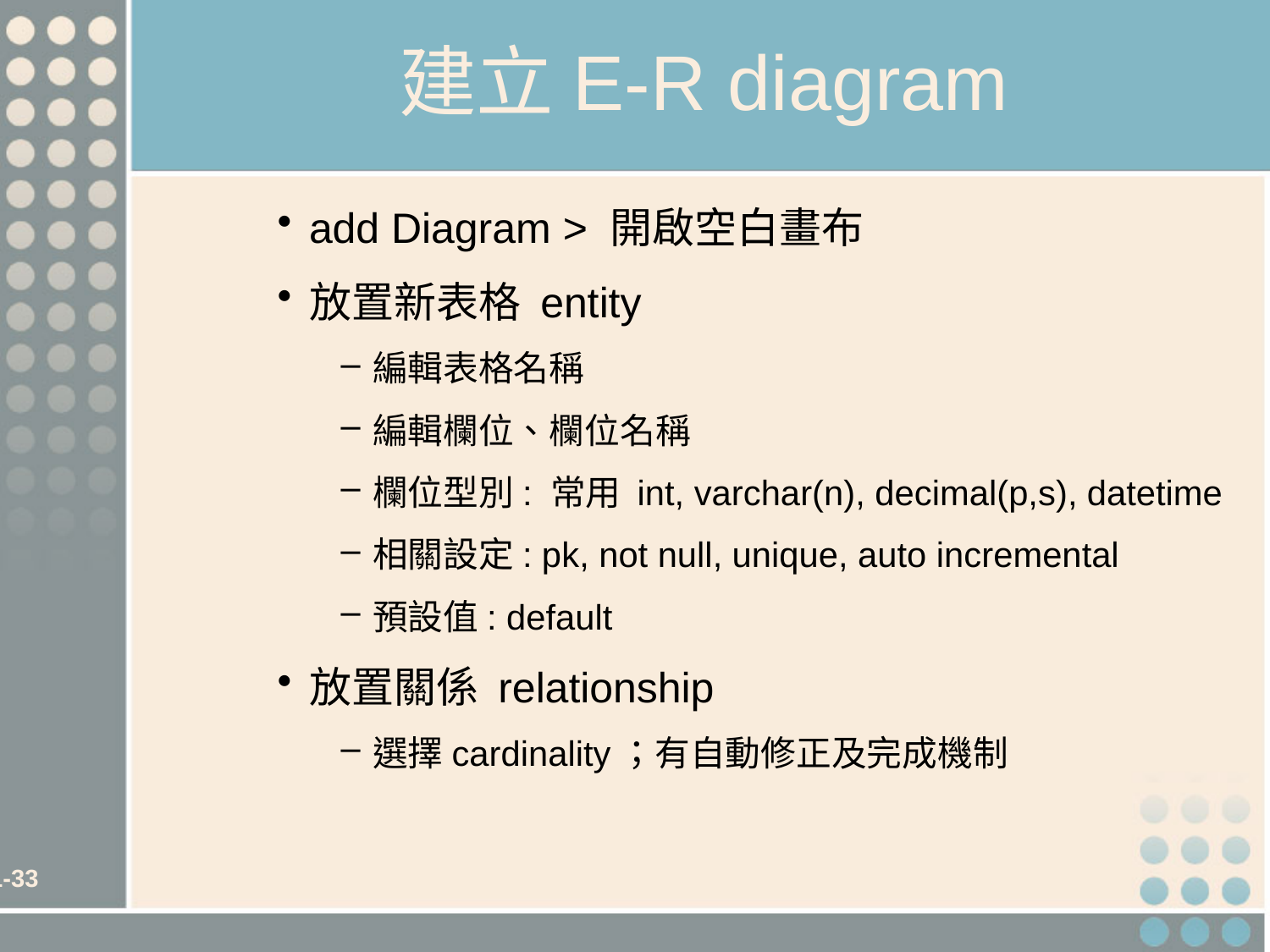

# 建立E-R diagram
add Diagram > 開啟空白畫布
放置新表格 entity
編輯表格名稱
編輯欄位、欄位名稱
欄位型別: 常用 int, varchar(n), decimal(p,s), datetime
相關設定: pk, not null, unique, auto incremental
預設值: default
放置關係 relationship
選擇cardinality；有自動修正及完成機制